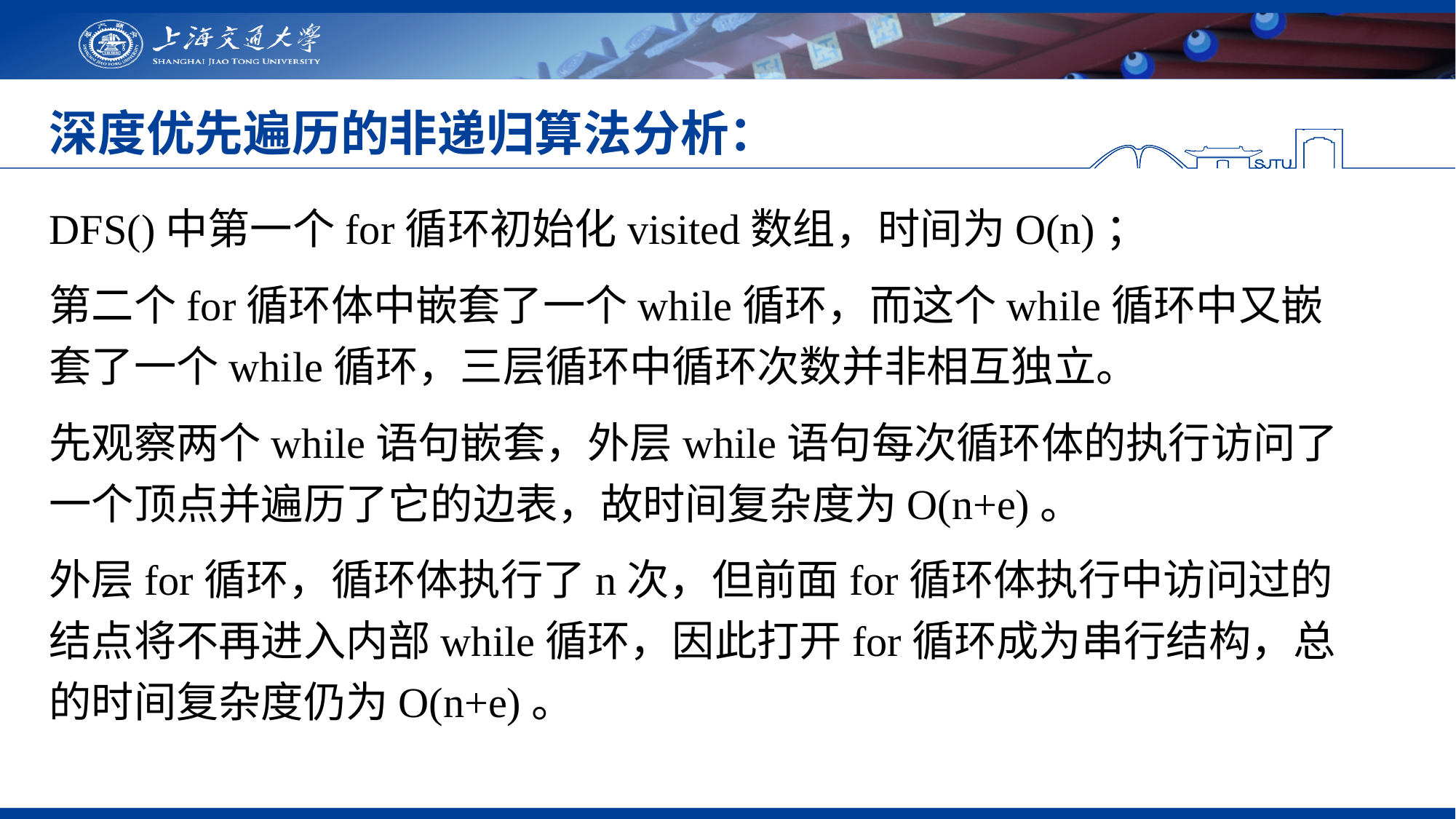

# 深度优先遍历的非递归算法分析：
DFS()中第一个for循环初始化visited数组，时间为O(n)；
第二个for循环体中嵌套了一个while循环，而这个while循环中又嵌套了一个while循环，三层循环中循环次数并非相互独立。
先观察两个while语句嵌套，外层while语句每次循环体的执行访问了一个顶点并遍历了它的边表，故时间复杂度为O(n+e)。
外层for循环，循环体执行了n次，但前面for循环体执行中访问过的结点将不再进入内部while循环，因此打开for循环成为串行结构，总的时间复杂度仍为O(n+e)。